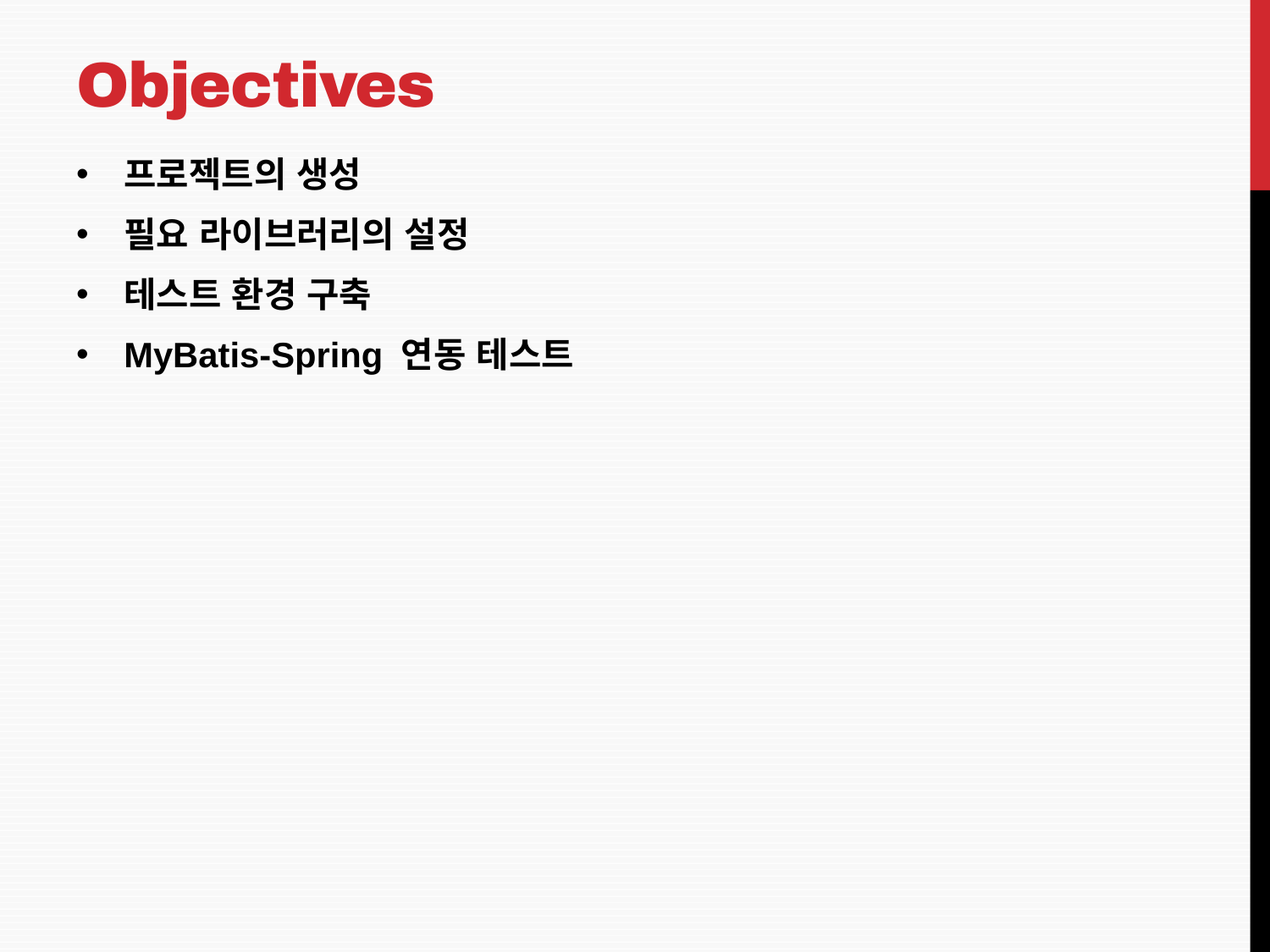

# Objectives
프로젝트의 생성
필요 라이브러리의 설정
테스트 환경 구축
MyBatis-Spring 연동 테스트